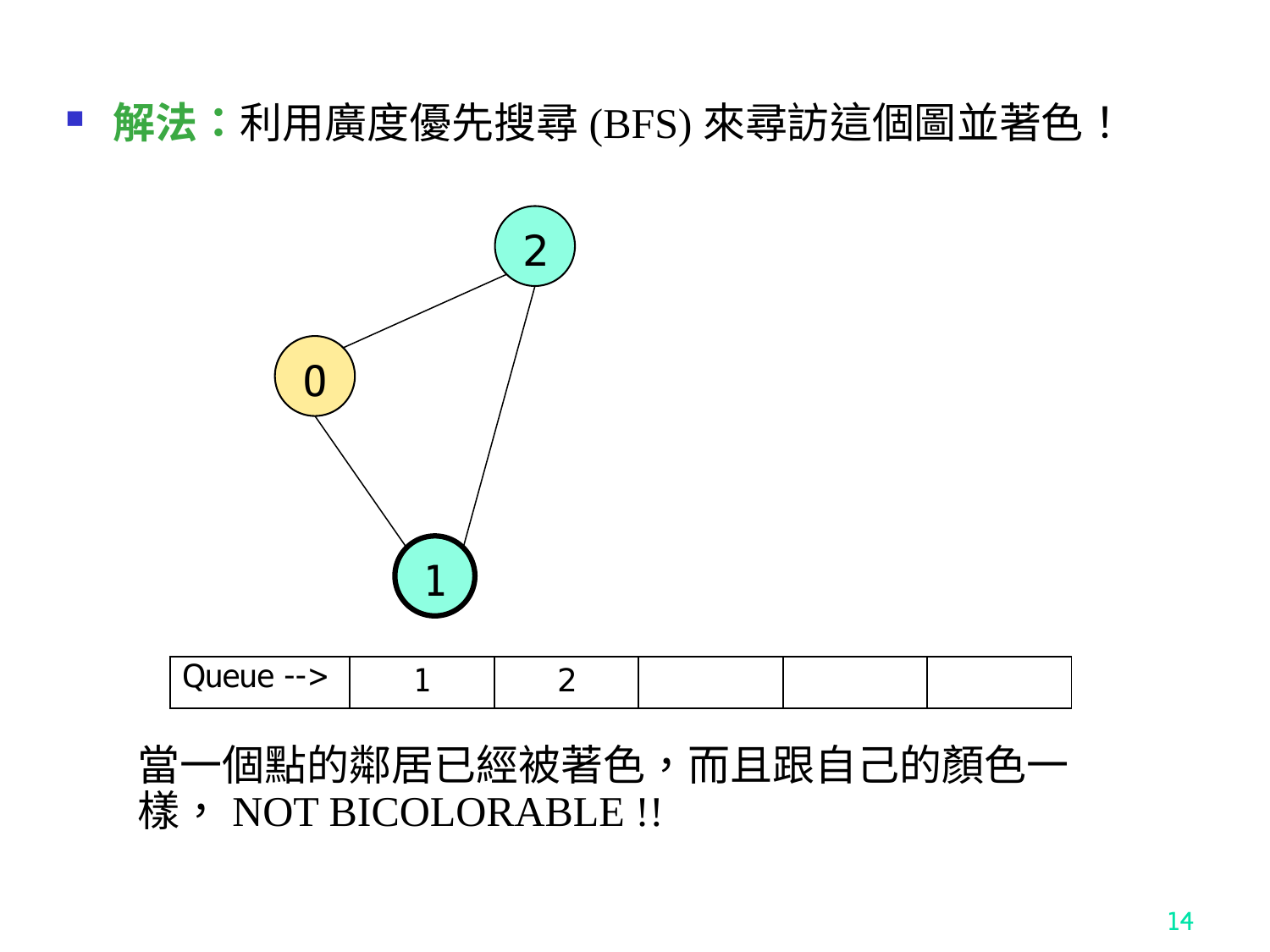

解法：利用廣度優先搜尋(BFS)來尋訪這個圖並著色！
2
0
1
| Queue --> | 1 | 2 |  |  |  |
| --- | --- | --- | --- | --- | --- |
當一個點的鄰居已經被著色，而且跟自己的顏色一樣，NOT BICOLORABLE !!
14